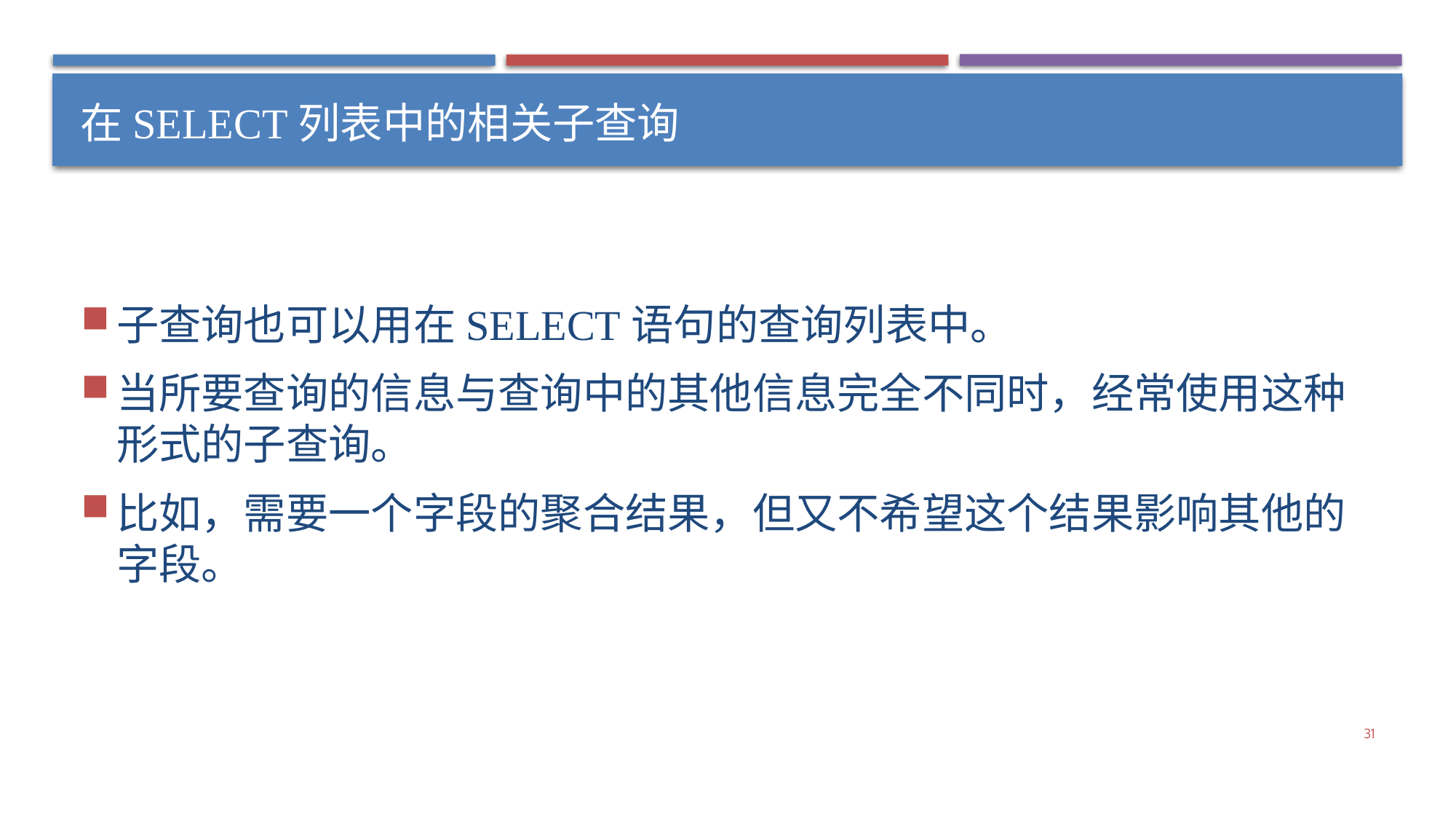

# 在SELECT列表中的相关子查询
子查询也可以用在SELECT语句的查询列表中。
当所要查询的信息与查询中的其他信息完全不同时，经常使用这种形式的子查询。
比如，需要一个字段的聚合结果，但又不希望这个结果影响其他的字段。
31